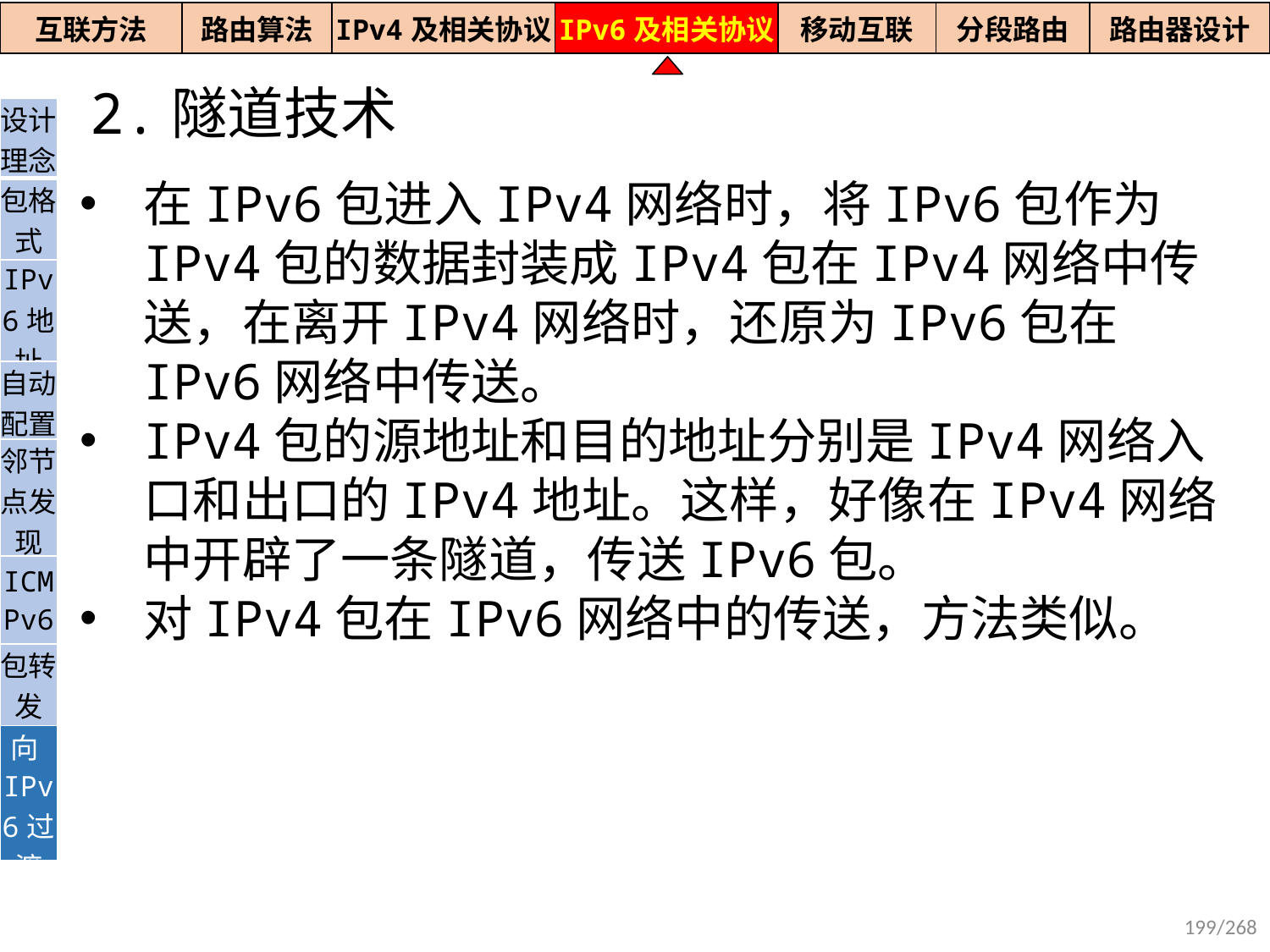

| 互联方法 | 路由算法 | IPv4及相关协议 | IPv6及相关协议 | 移动互联 | 分段路由 | 路由器设计 |
| --- | --- | --- | --- | --- | --- | --- |

2.隧道技术
| 设计理念 |
| --- |
| 包格式 |
| IPv6地址 |
| 自动配置 |
| 邻节点发现 |
| ICMPv6 |
| 包转发 |
| 向IPv6过渡 |
在IPv6包进入IPv4网络时，将IPv6包作为IPv4包的数据封装成IPv4包在IPv4网络中传送，在离开IPv4网络时，还原为IPv6包在IPv6网络中传送。
IPv4包的源地址和目的地址分别是IPv4网络入口和出口的IPv4地址。这样，好像在IPv4网络中开辟了一条隧道，传送IPv6包。
对IPv4包在IPv6网络中的传送，方法类似。
199/268